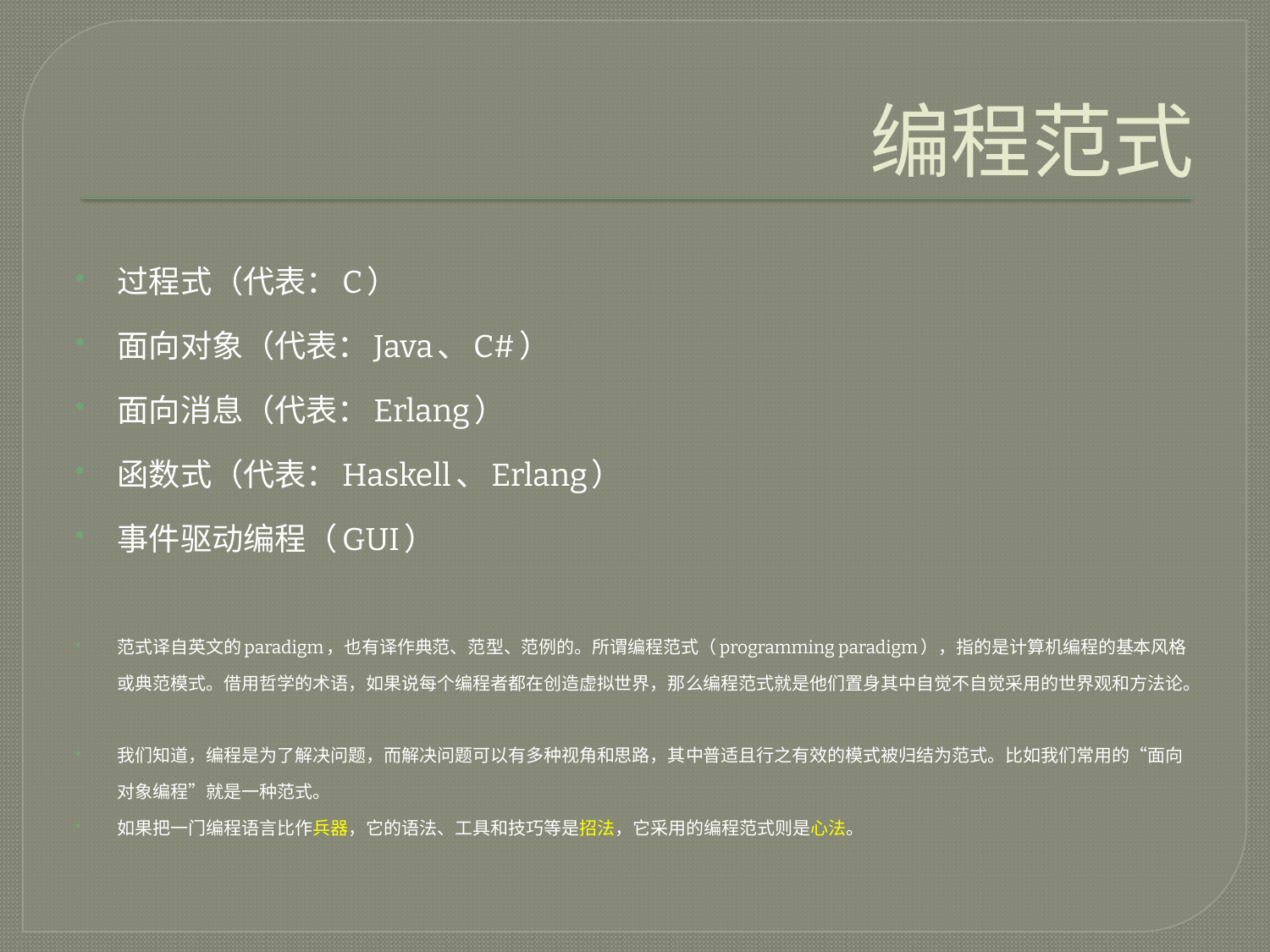

# 编程范式
过程式（代表：C）
面向对象（代表：Java、C#）
面向消息（代表：Erlang）
函数式（代表：Haskell、Erlang）
事件驱动编程（GUI）

范式译自英文的paradigm，也有译作典范、范型、范例的。所谓编程范式（programming paradigm），指的是计算机编程的基本风格或典范模式。借用哲学的术语，如果说每个编程者都在创造虚拟世界，那么编程范式就是他们置身其中自觉不自觉采用的世界观和方法论。

我们知道，编程是为了解决问题，而解决问题可以有多种视角和思路，其中普适且行之有效的模式被归结为范式。比如我们常用的“面向对象编程”就是一种范式。
如果把一门编程语言比作兵器，它的语法、工具和技巧等是招法，它采用的编程范式则是心法。